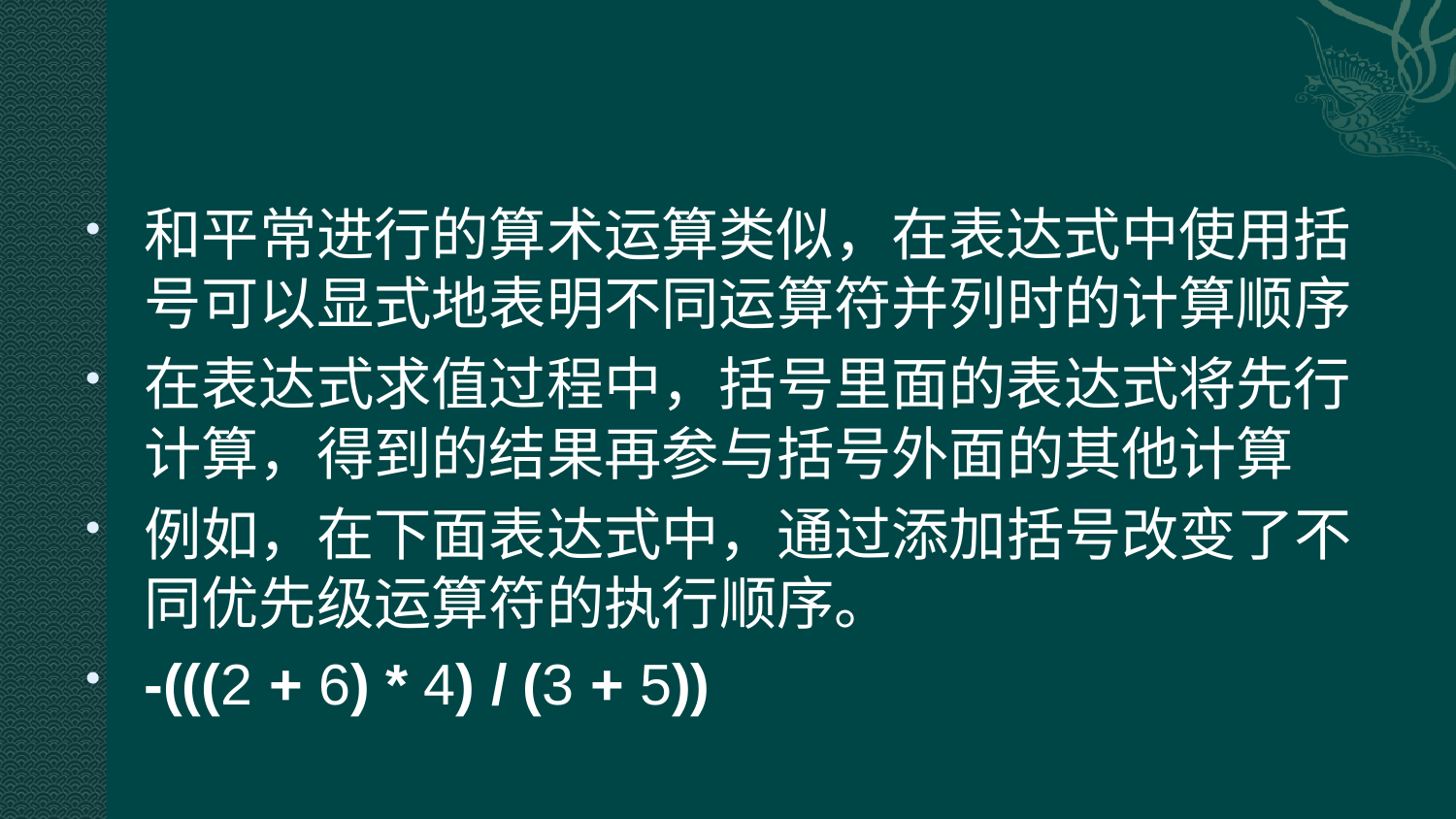

#
和平常进行的算术运算类似，在表达式中使用括号可以显式地表明不同运算符并列时的计算顺序
在表达式求值过程中，括号里面的表达式将先行计算，得到的结果再参与括号外面的其他计算
例如，在下面表达式中，通过添加括号改变了不同优先级运算符的执行顺序。
-(((2 + 6) * 4) / (3 + 5))